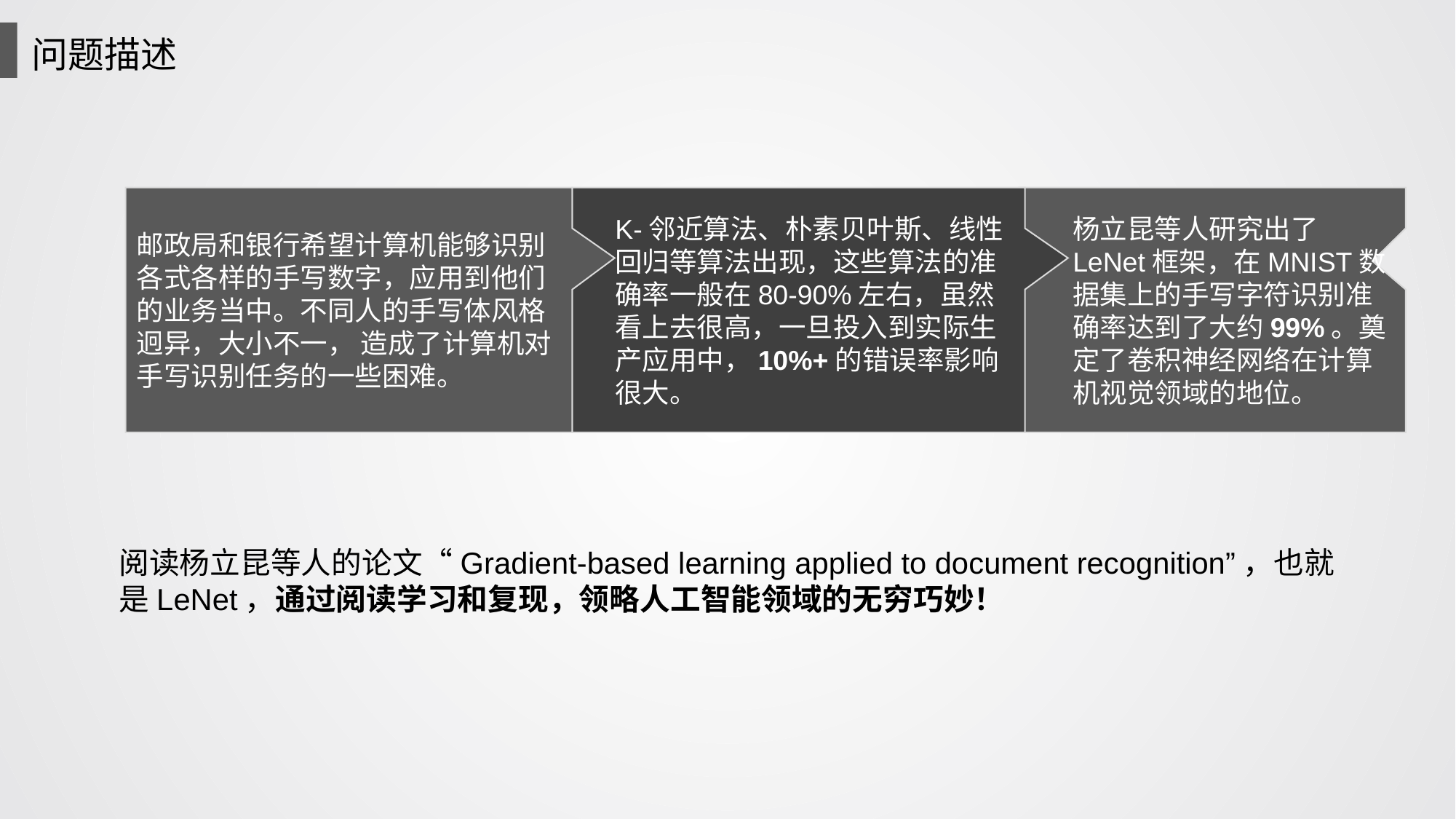

问题描述
邮政局和银行希望计算机能够识别各式各样的手写数字，应用到他们的业务当中。不同人的手写体风格迥异，大小不一， 造成了计算机对手写识别任务的一些困难。
K-邻近算法、朴素贝叶斯、线性回归等算法出现，这些算法的准确率一般在80-90%左右，虽然看上去很高，一旦投入到实际生产应用中，10%+的错误率影响很大。
杨立昆等人研究出了LeNet框架，在MNIST数据集上的手写字符识别准确率达到了大约99%。奠定了卷积神经网络在计算机视觉领域的地位。
阅读杨立昆等人的论文“Gradient-based learning applied to document recognition”，也就是LeNet，通过阅读学习和复现，领略人工智能领域的无穷巧妙！